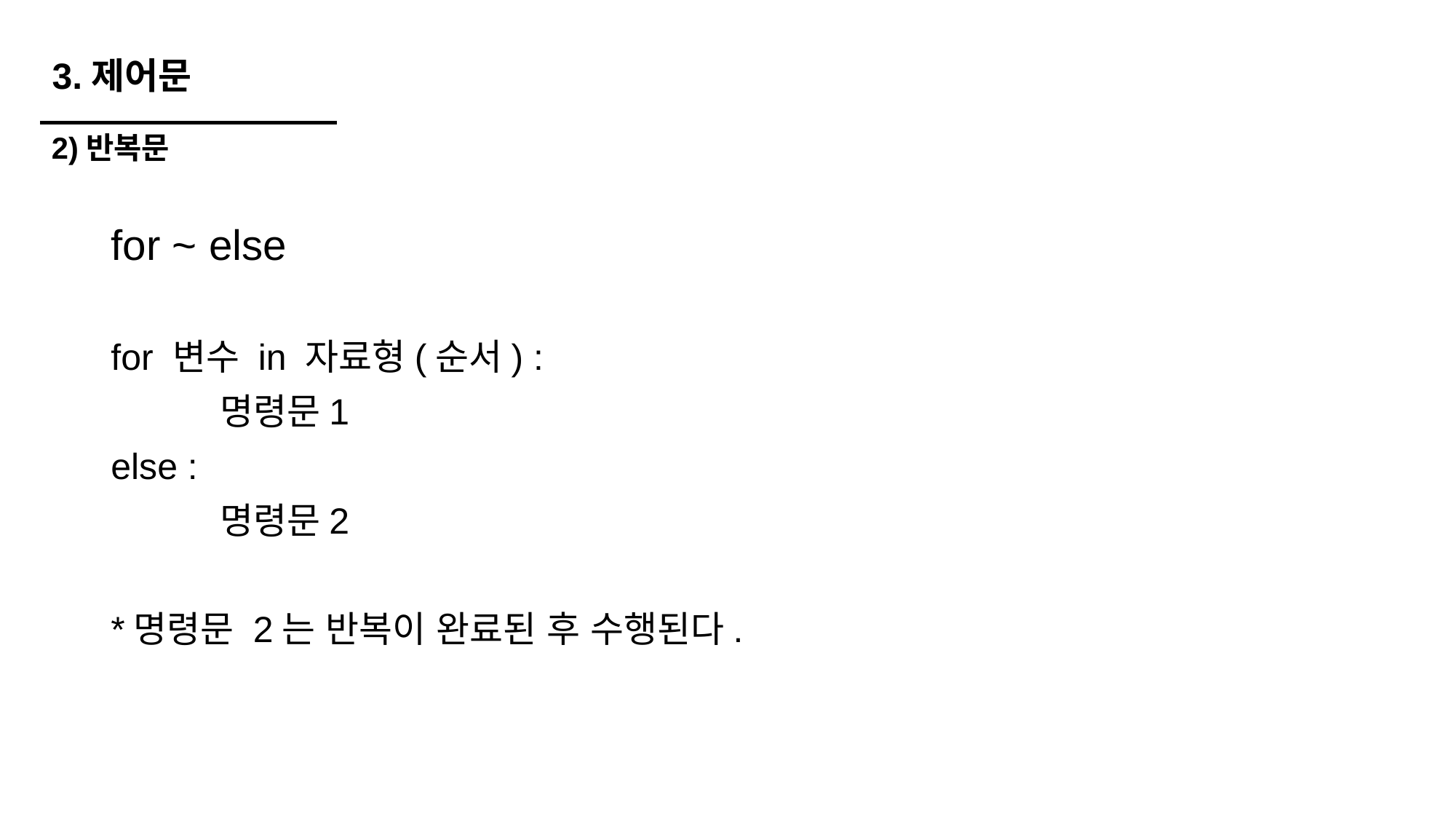

# 3.제어문
2)반복문
for ~ else

for 변수 in 자료형(순서) :
	명령문1
else :
	명령문2

*명령문 2는 반복이 완료된 후 수행된다.